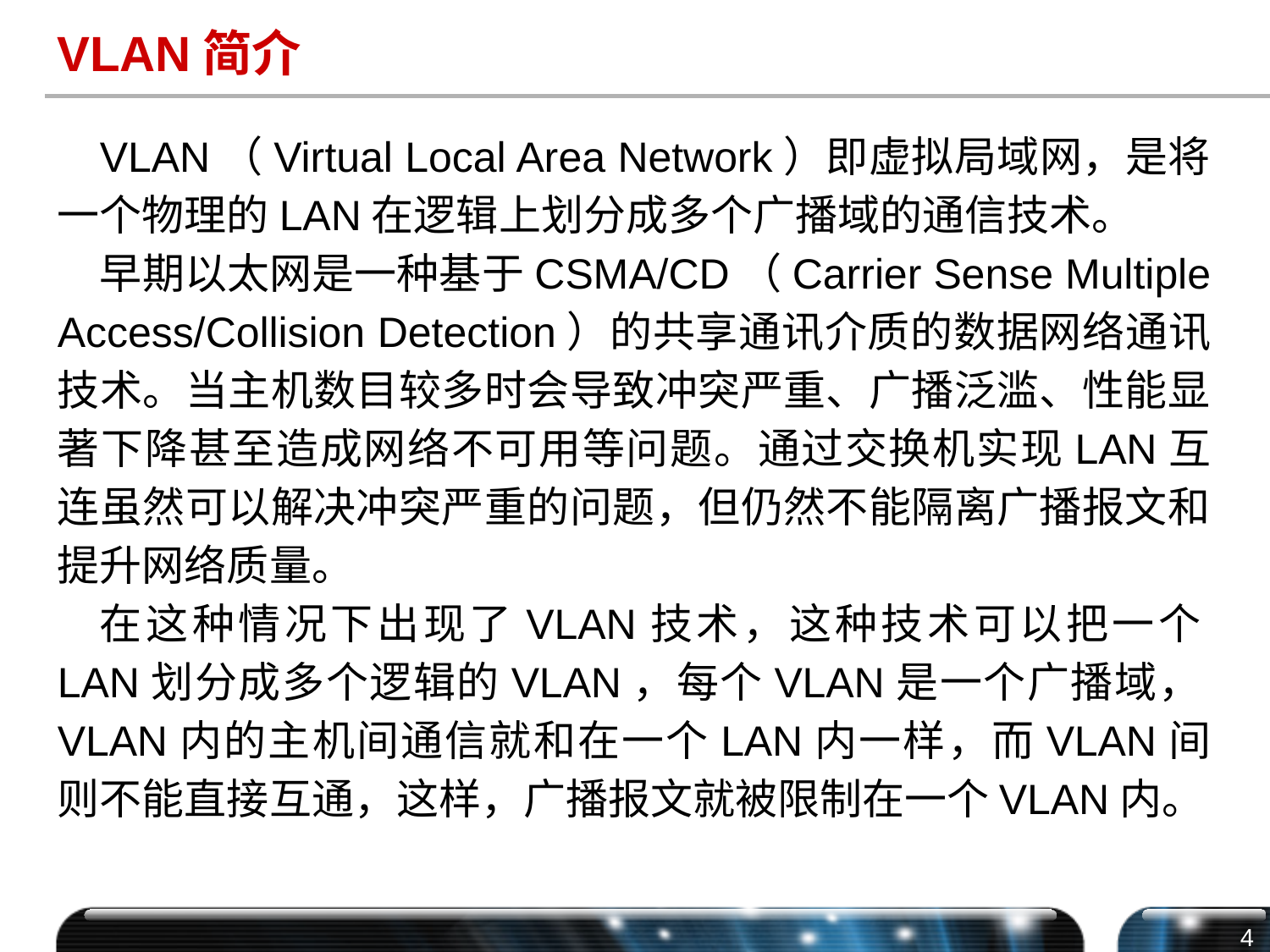

# VLAN简介
VLAN（Virtual Local Area Network）即虚拟局域网，是将一个物理的LAN在逻辑上划分成多个广播域的通信技术。
早期以太网是一种基于CSMA/CD（Carrier Sense Multiple Access/Collision Detection）的共享通讯介质的数据网络通讯技术。当主机数目较多时会导致冲突严重、广播泛滥、性能显著下降甚至造成网络不可用等问题。通过交换机实现LAN互连虽然可以解决冲突严重的问题，但仍然不能隔离广播报文和提升网络质量。
在这种情况下出现了VLAN技术，这种技术可以把一个LAN划分成多个逻辑的VLAN，每个VLAN是一个广播域，VLAN内的主机间通信就和在一个LAN内一样，而VLAN间则不能直接互通，这样，广播报文就被限制在一个VLAN内。